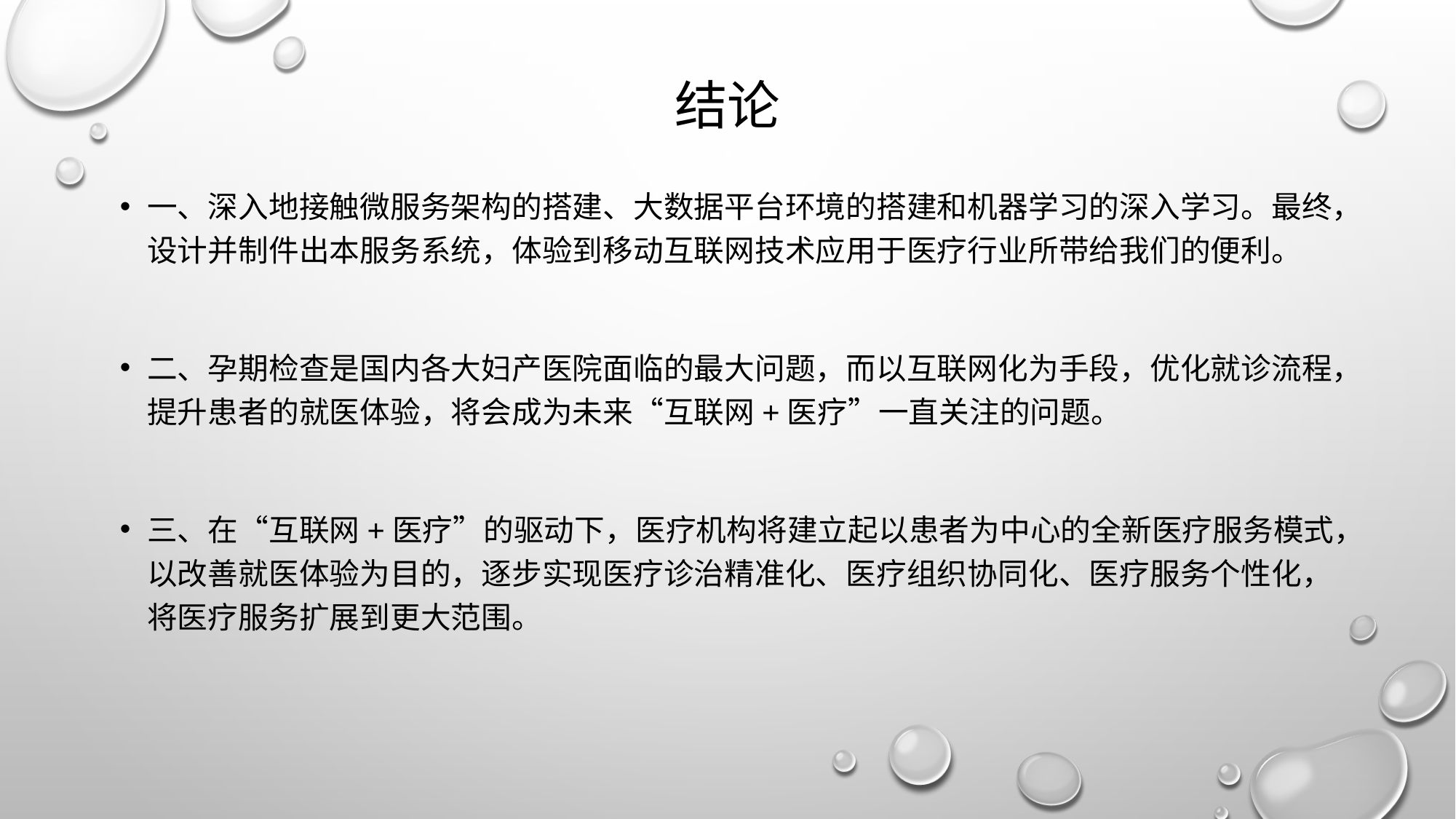

# 结论
一、深入地接触微服务架构的搭建、大数据平台环境的搭建和机器学习的深入学习。最终，设计并制件出本服务系统，体验到移动互联网技术应用于医疗行业所带给我们的便利。

二、孕期检查是国内各大妇产医院面临的最大问题，而以互联网化为手段，优化就诊流程，提升患者的就医体验，将会成为未来“互联网+医疗”一直关注的问题。

三、在“互联网+医疗”的驱动下，医疗机构将建立起以患者为中心的全新医疗服务模式，以改善就医体验为目的，逐步实现医疗诊治精准化、医疗组织协同化、医疗服务个性化，将医疗服务扩展到更大范围。